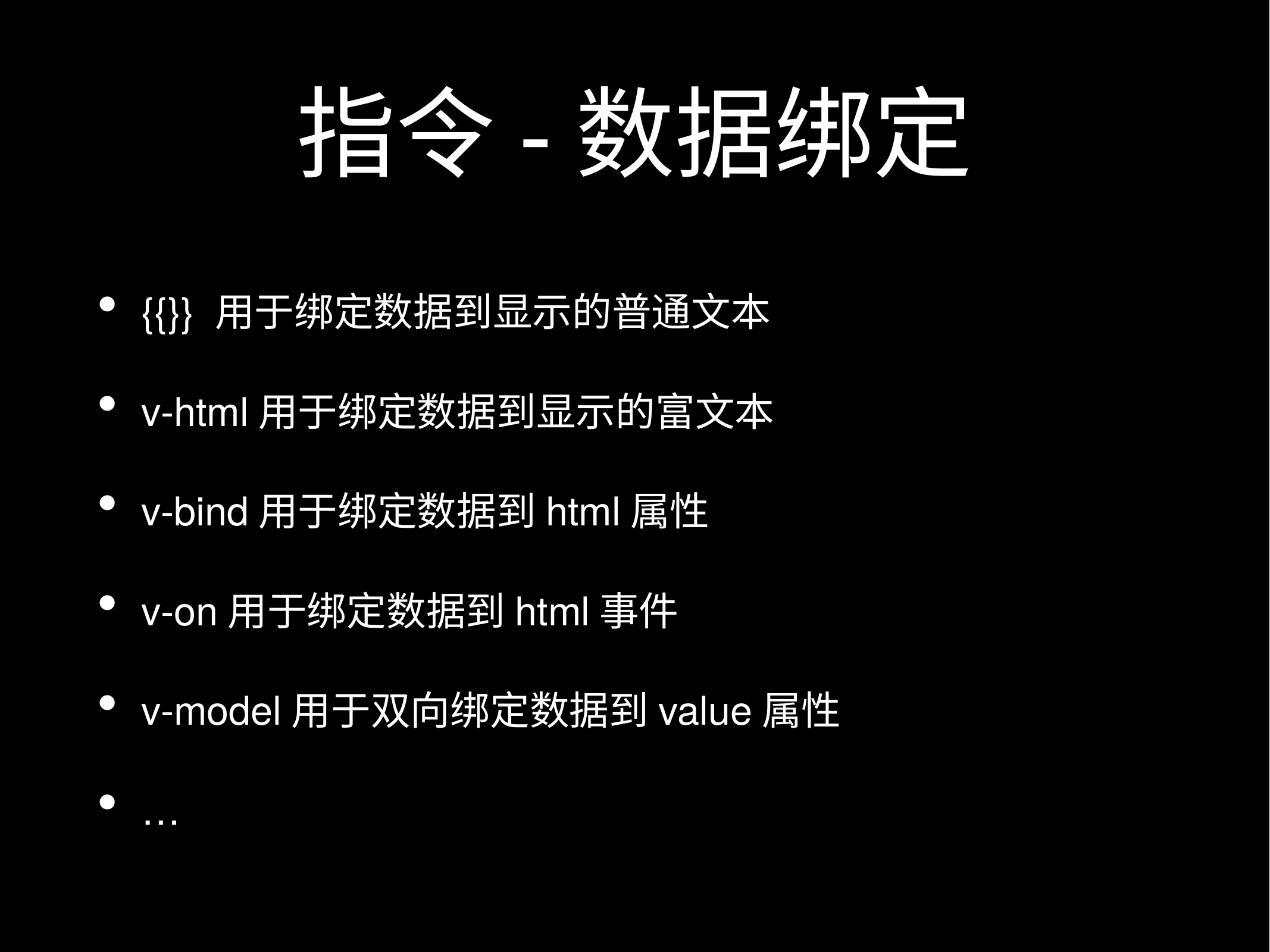

# 指令-数据绑定
{{}} 用于绑定数据到显示的普通文本
v-html用于绑定数据到显示的富文本
v-bind用于绑定数据到html属性
v-on用于绑定数据到html事件
v-model用于双向绑定数据到value属性
…